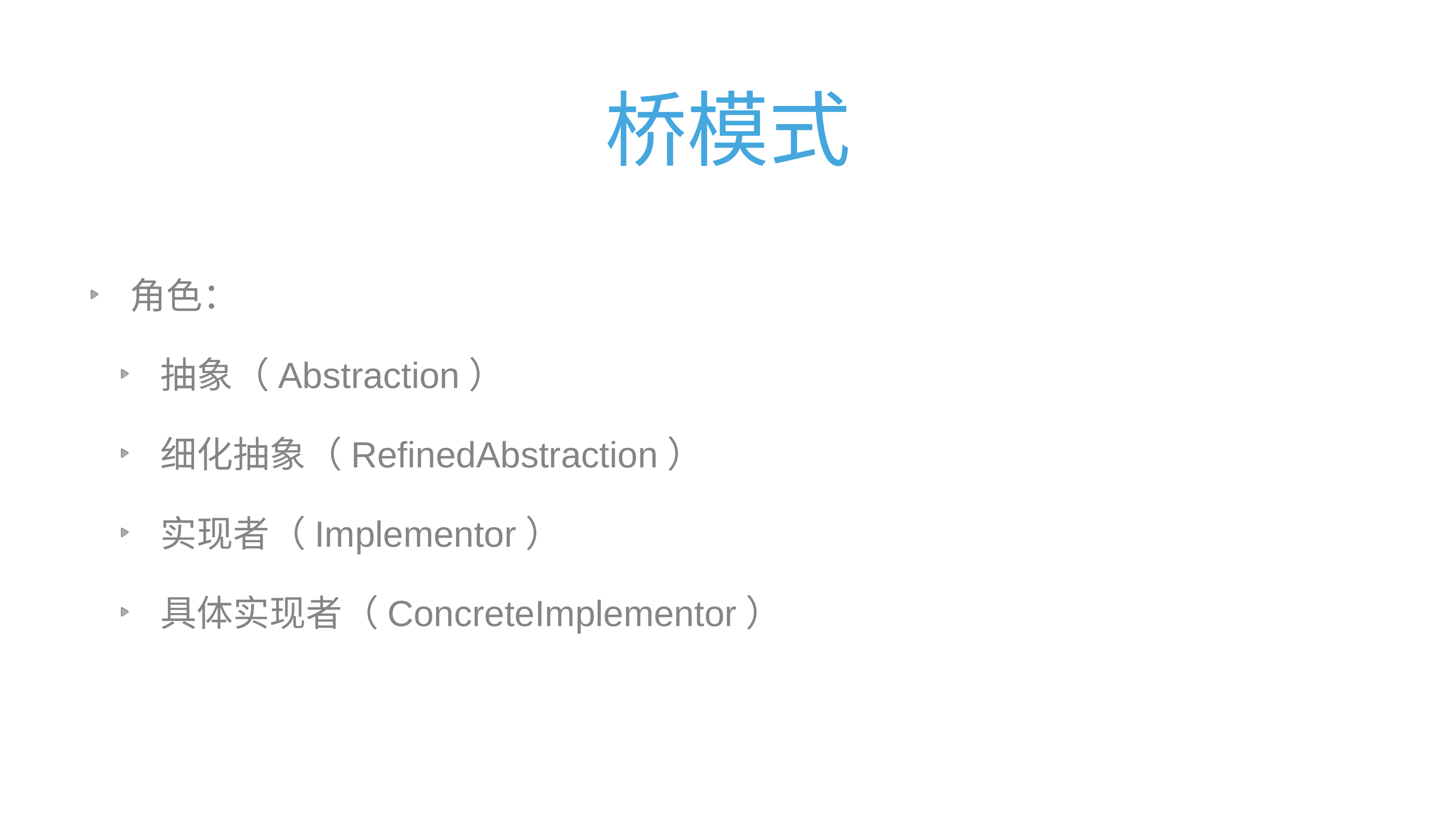

# 桥模式
角色：
抽象（Abstraction）
细化抽象（RefinedAbstraction）
实现者（Implementor）
具体实现者（ConcreteImplementor）